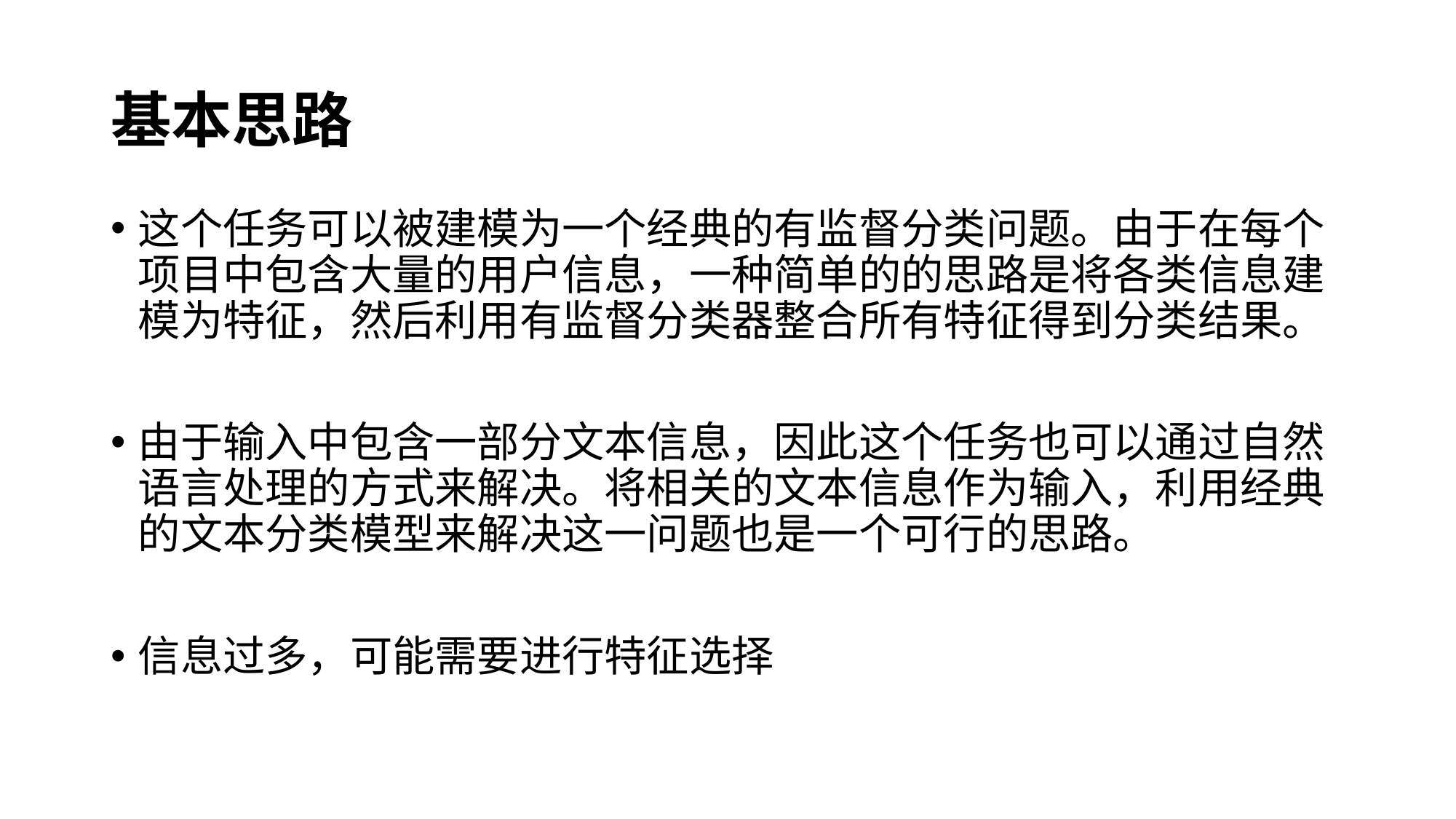

# 基本思路
这个任务可以被建模为一个经典的有监督分类问题。由于在每个项目中包含大量的用户信息，一种简单的的思路是将各类信息建模为特征，然后利用有监督分类器整合所有特征得到分类结果。

由于输入中包含一部分文本信息，因此这个任务也可以通过自然语言处理的方式来解决。将相关的文本信息作为输入，利用经典的文本分类模型来解决这一问题也是一个可行的思路。

信息过多，可能需要进行特征选择